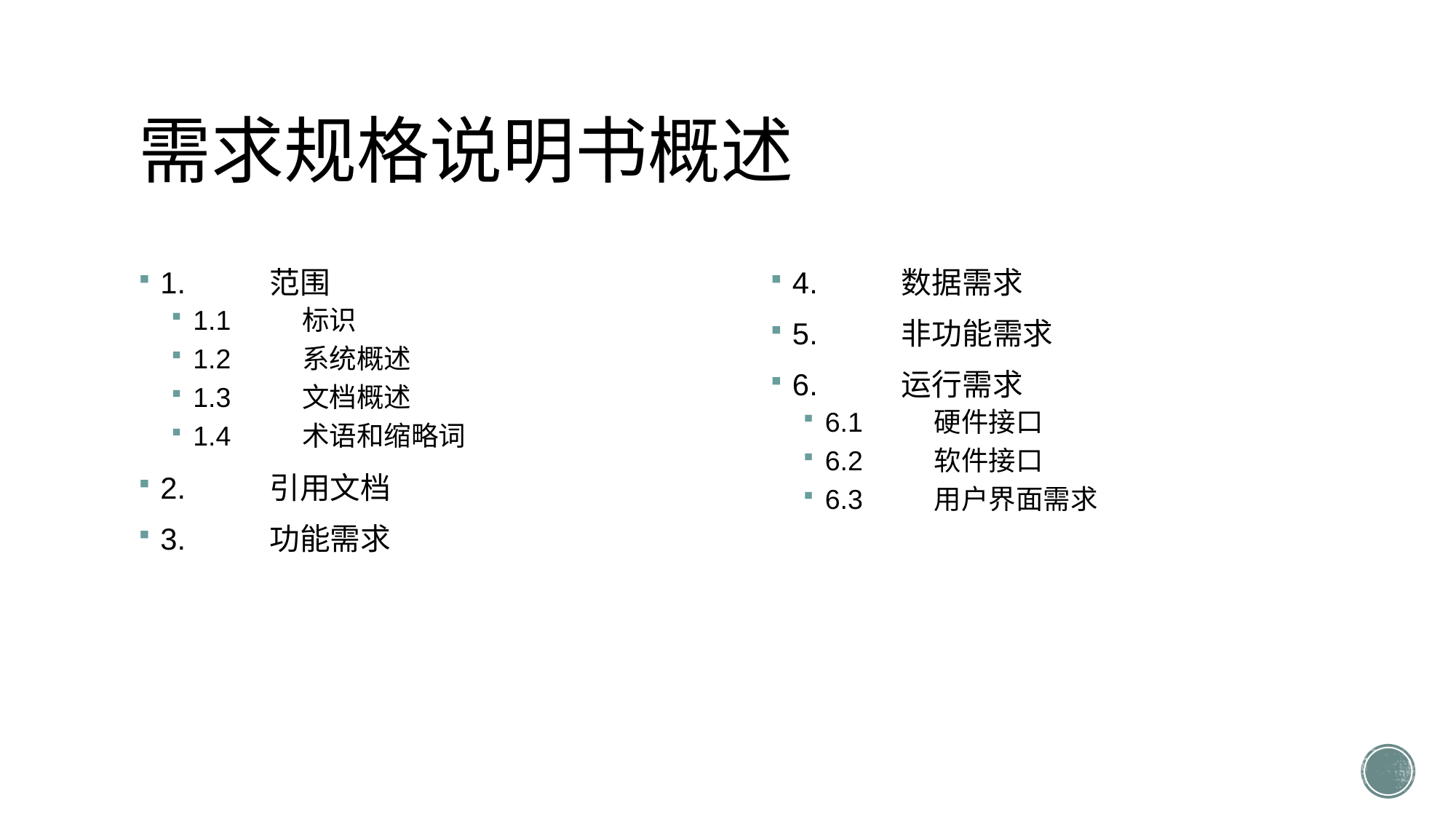

# 需求规格说明书概述
1.	范围
1.1	标识
1.2	系统概述
1.3	文档概述
1.4	术语和缩略词
2.	引用文档
3.	功能需求

4.	数据需求
5.	非功能需求
6.	运行需求
6.1	硬件接口
6.2	软件接口
6.3	用户界面需求